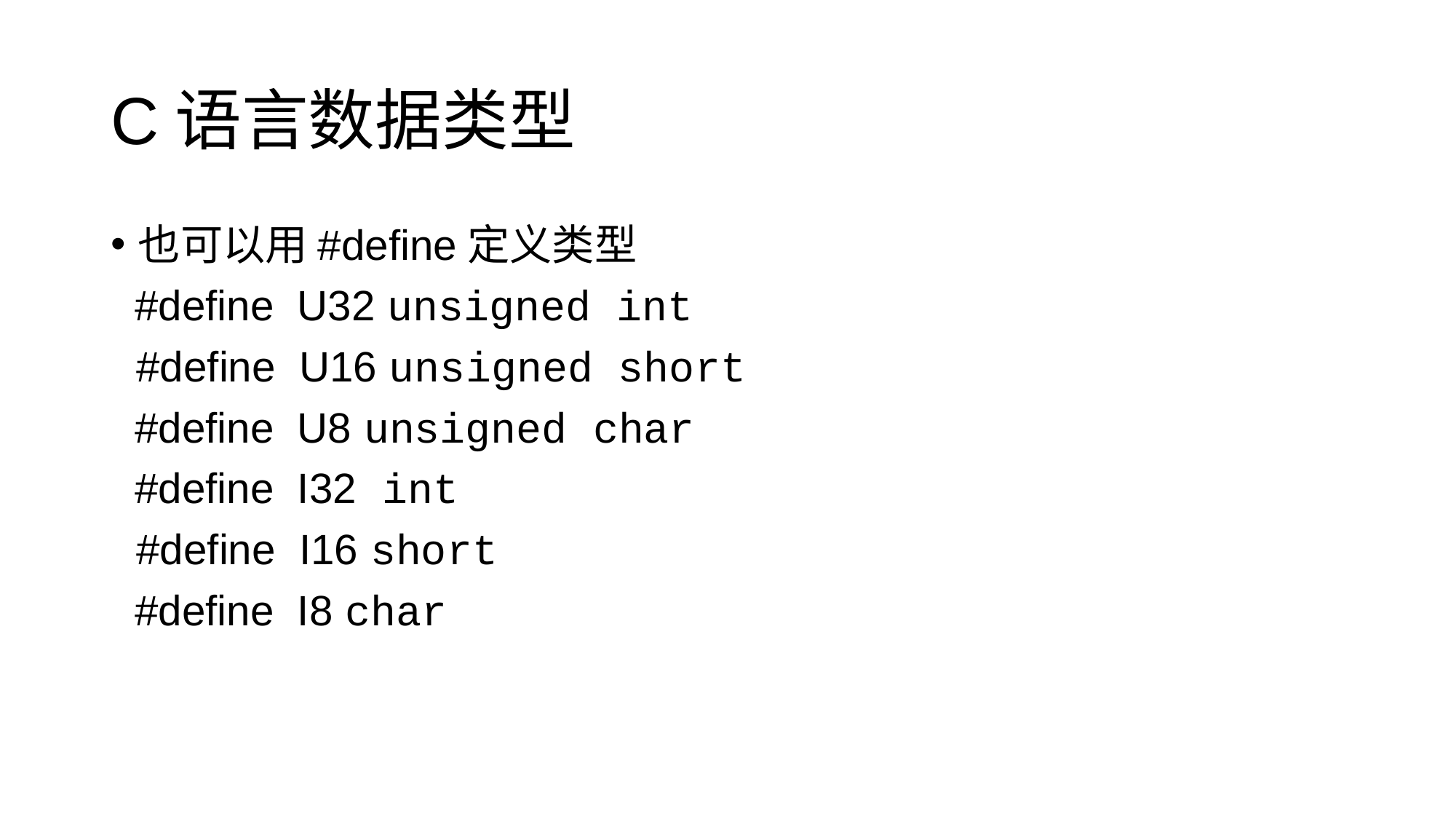

# C语言数据类型
也可以用#define定义类型
  #define  U32 unsigned int
 #define  U16 unsigned short
  #define  U8 unsigned char
  #define  I32 int
 #define  I16 short
  #define  I8 char